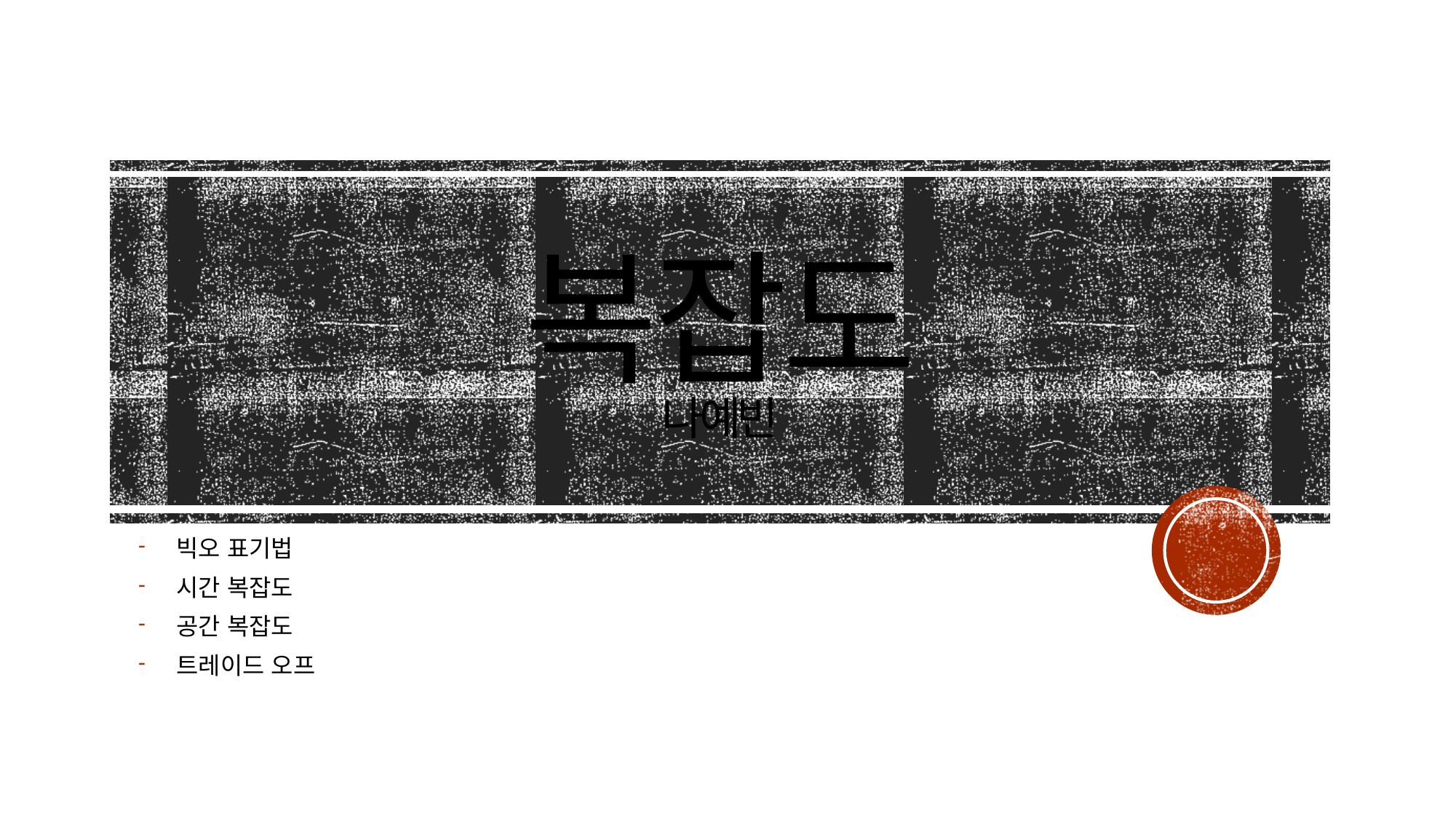

# 복잡도 나예빈
빅오 표기법
시간 복잡도
공간 복잡도
트레이드 오프